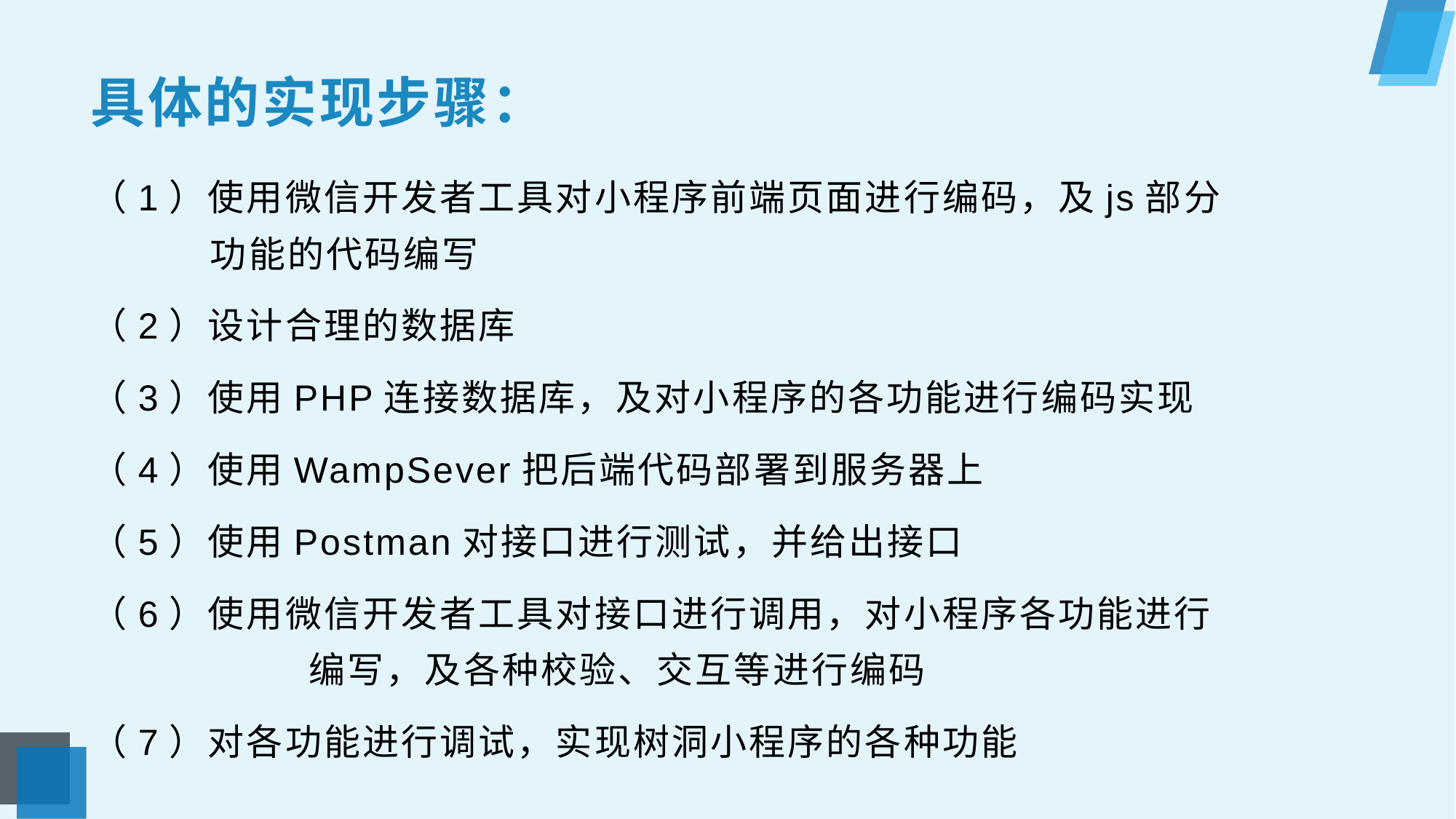

# 具体的实现步骤：
（1）使用微信开发者工具对小程序前端页面进行编码，及js部分		 功能的代码编写
（2）设计合理的数据库
（3）使用PHP连接数据库，及对小程序的各功能进行编码实现
（4）使用WampSever把后端代码部署到服务器上
（5）使用Postman对接口进行测试，并给出接口
（6）使用微信开发者工具对接口进行调用，对小程序各功能进行			编写，及各种校验、交互等进行编码
（7）对各功能进行调试，实现树洞小程序的各种功能